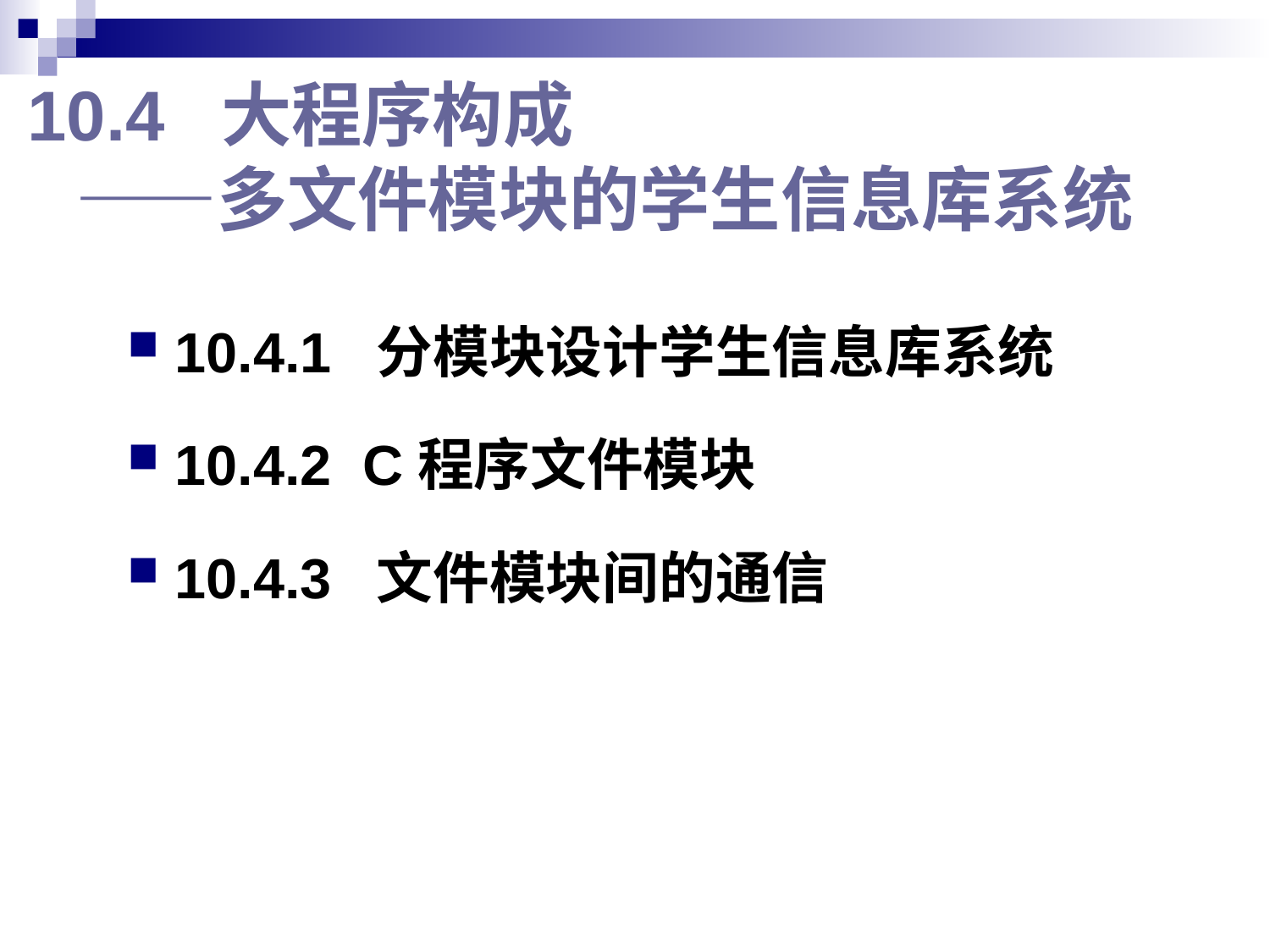

# 10.4  大程序构成 ——多文件模块的学生信息库系统
10.4.1  分模块设计学生信息库系统
10.4.2  C程序文件模块
10.4.3  文件模块间的通信